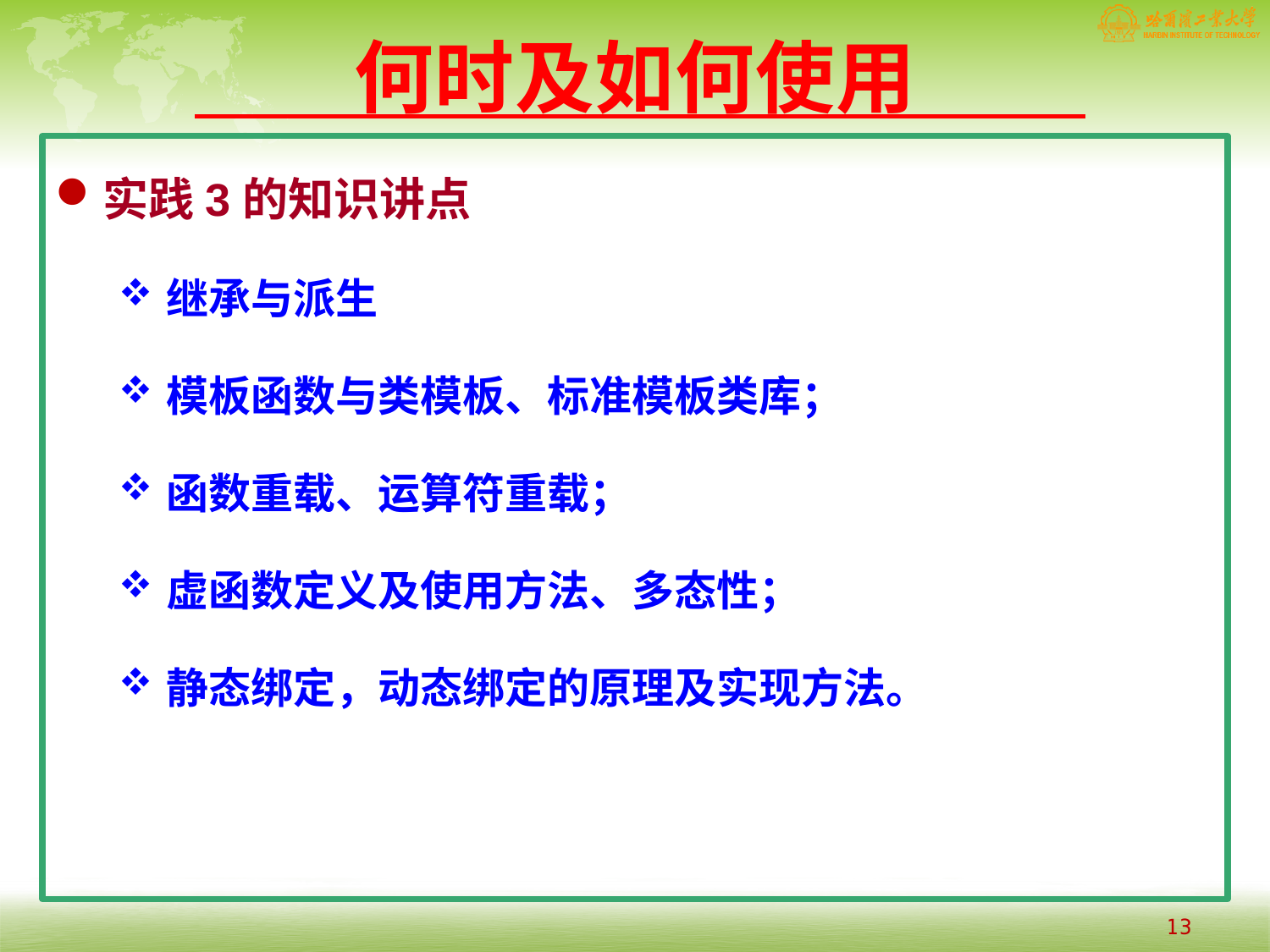

# 何时及如何使用
实践3的知识讲点
继承与派生
模板函数与类模板、标准模板类库；
函数重载、运算符重载；
虚函数定义及使用方法、多态性；
静态绑定，动态绑定的原理及实现方法。

13